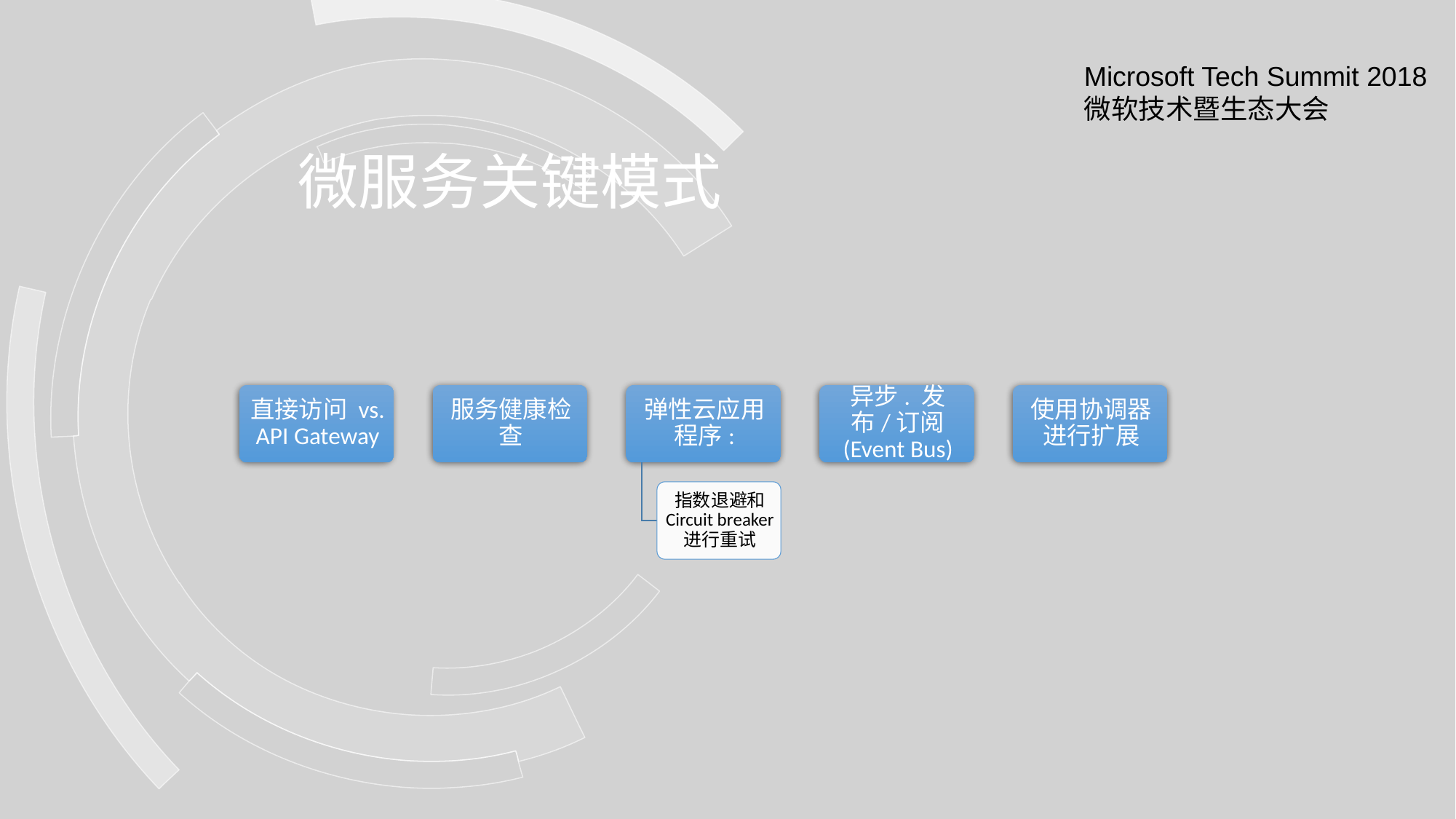

# 微服务关键模式
直接访问 vs. API Gateway
服务健康检查
弹性云应用程序:
指数退避和 Circuit breaker 进行重试
异步. 发布/订阅 (Event Bus)
使用协调器进行扩展